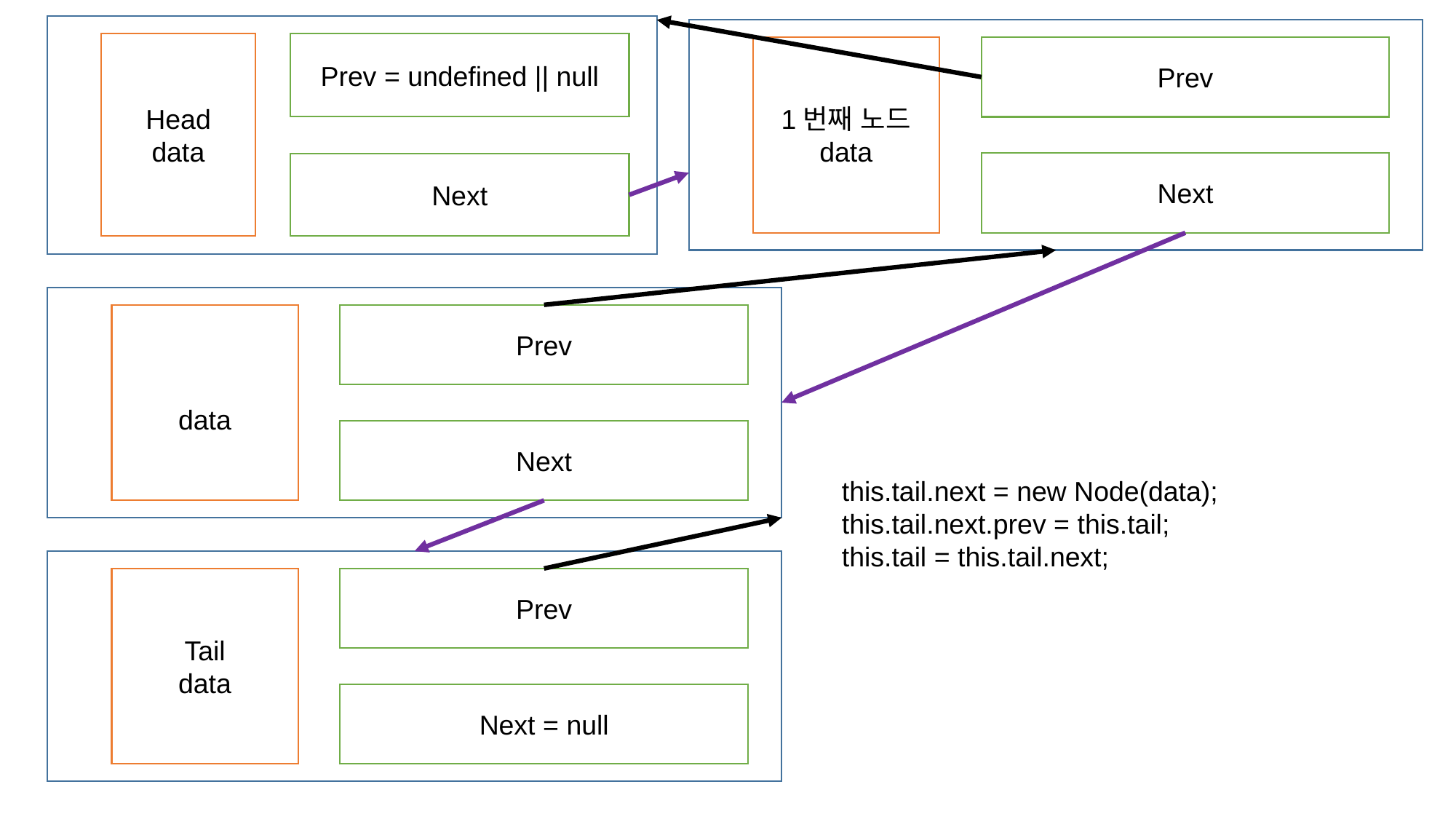

Head
data
Prev = undefined || null
Next

1번째 노드
data
Prev
Next

data
Prev
Next
this.tail.next = new Node(data);
this.tail.next.prev = this.tail;
this.tail = this.tail.next;

Tail
data
Prev
Next = null